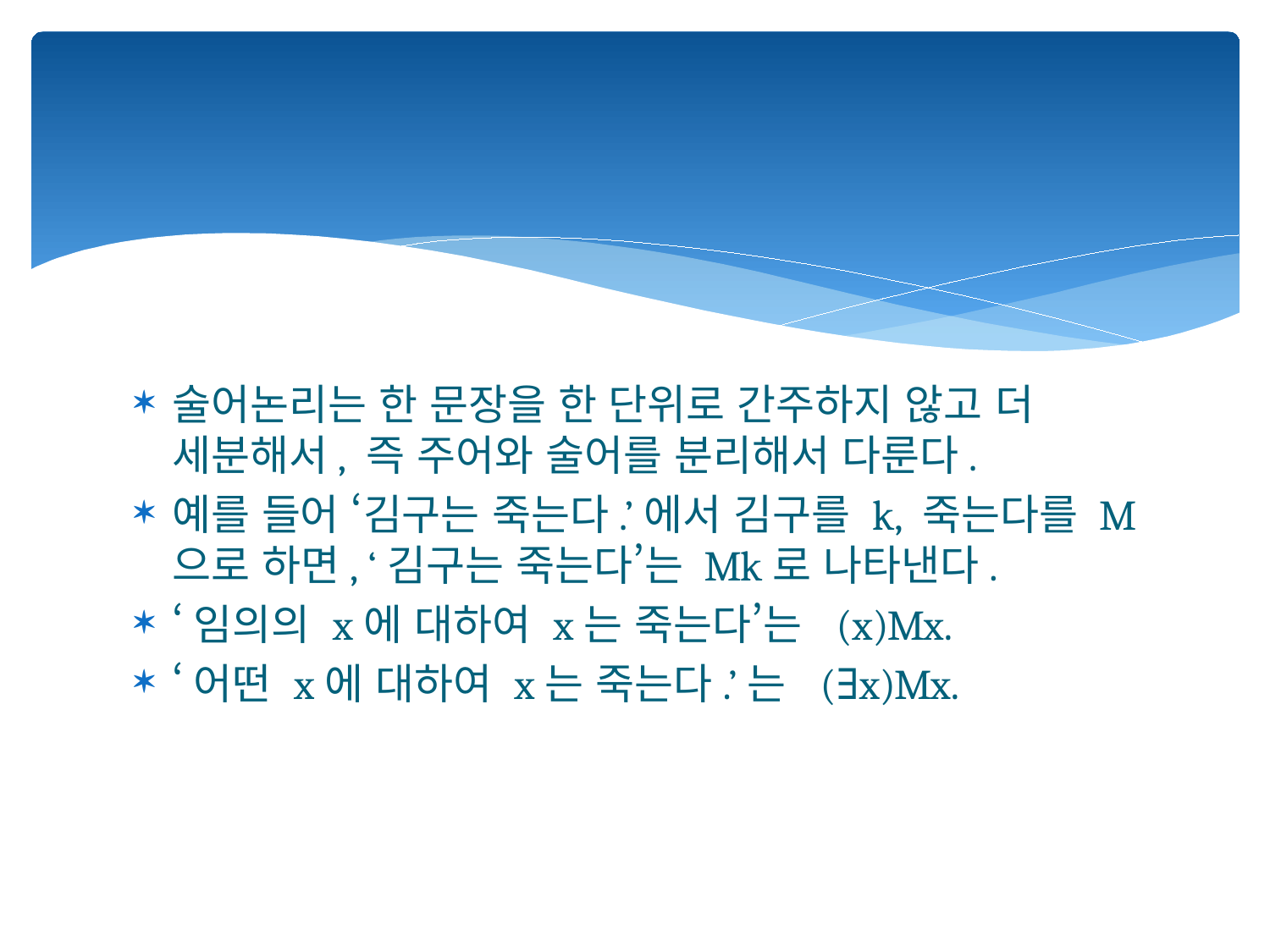

#
술어논리는 한 문장을 한 단위로 간주하지 않고 더 세분해서, 즉 주어와 술어를 분리해서 다룬다.
예를 들어 ‘김구는 죽는다.’에서 김구를 k, 죽는다를 M으로 하면, ‘김구는 죽는다’는 Mk로 나타낸다.
‘임의의 x에 대하여 x는 죽는다’는  (x)Mx.
‘어떤 x에 대하여 x는 죽는다.’는  (∃x)Mx.